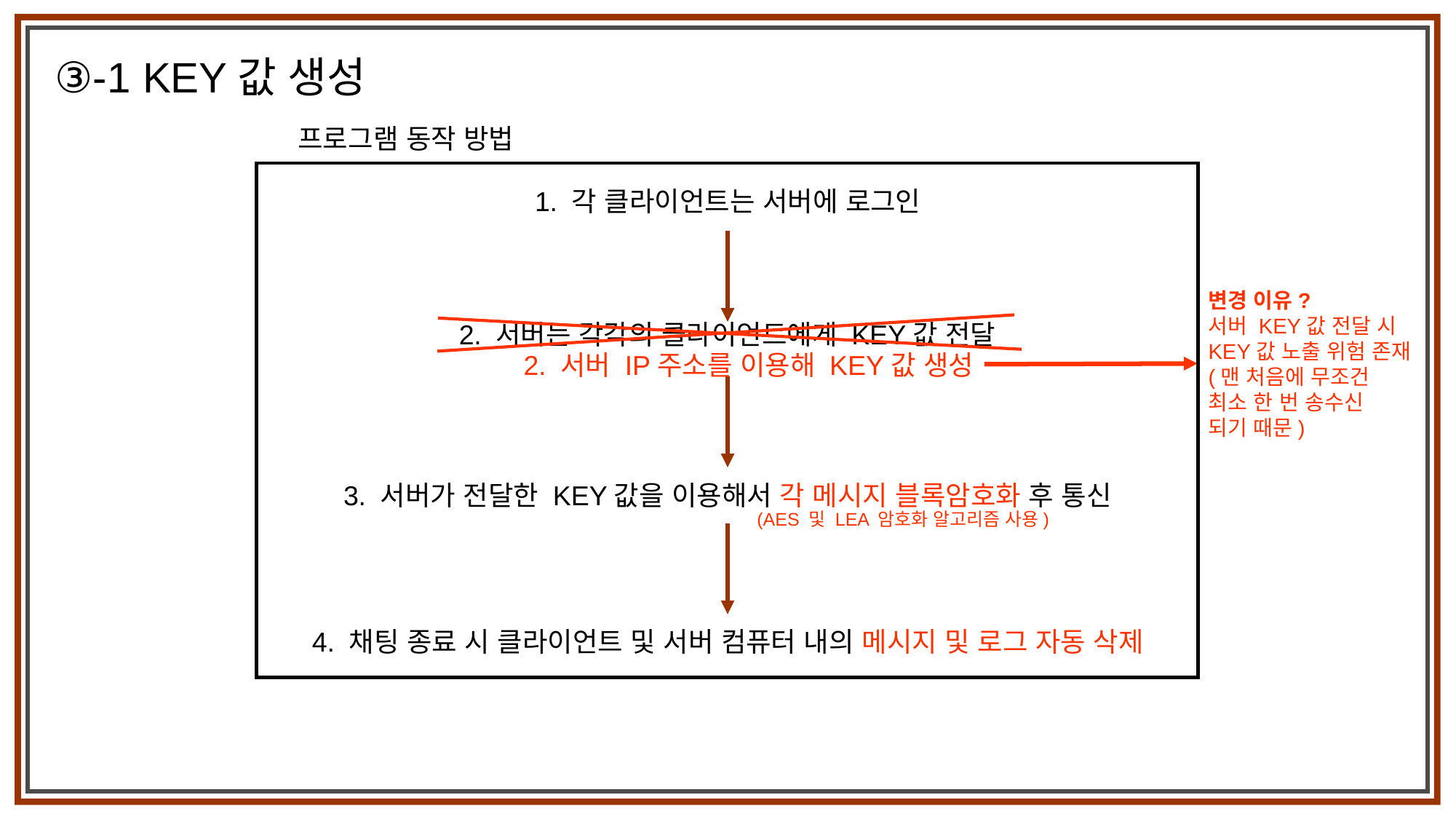

③-1 KEY값 생성
프로그램 동작 방법

1. 각 클라이언트는 서버에 로그인
변경 이유?
서버 KEY값 전달 시
KEY값 노출 위험 존재
(맨 처음에 무조건
최소 한 번 송수신
되기 때문)
2. 서버는 각각의 클라이언트에게 KEY값 전달
2. 서버 IP주소를 이용해 KEY값 생성
3. 서버가 전달한 KEY값을 이용해서 각 메시지 블록암호화 후 통신
(AES 및 LEA 암호화 알고리즘 사용)
4. 채팅 종료 시 클라이언트 및 서버 컴퓨터 내의 메시지 및 로그 자동 삭제